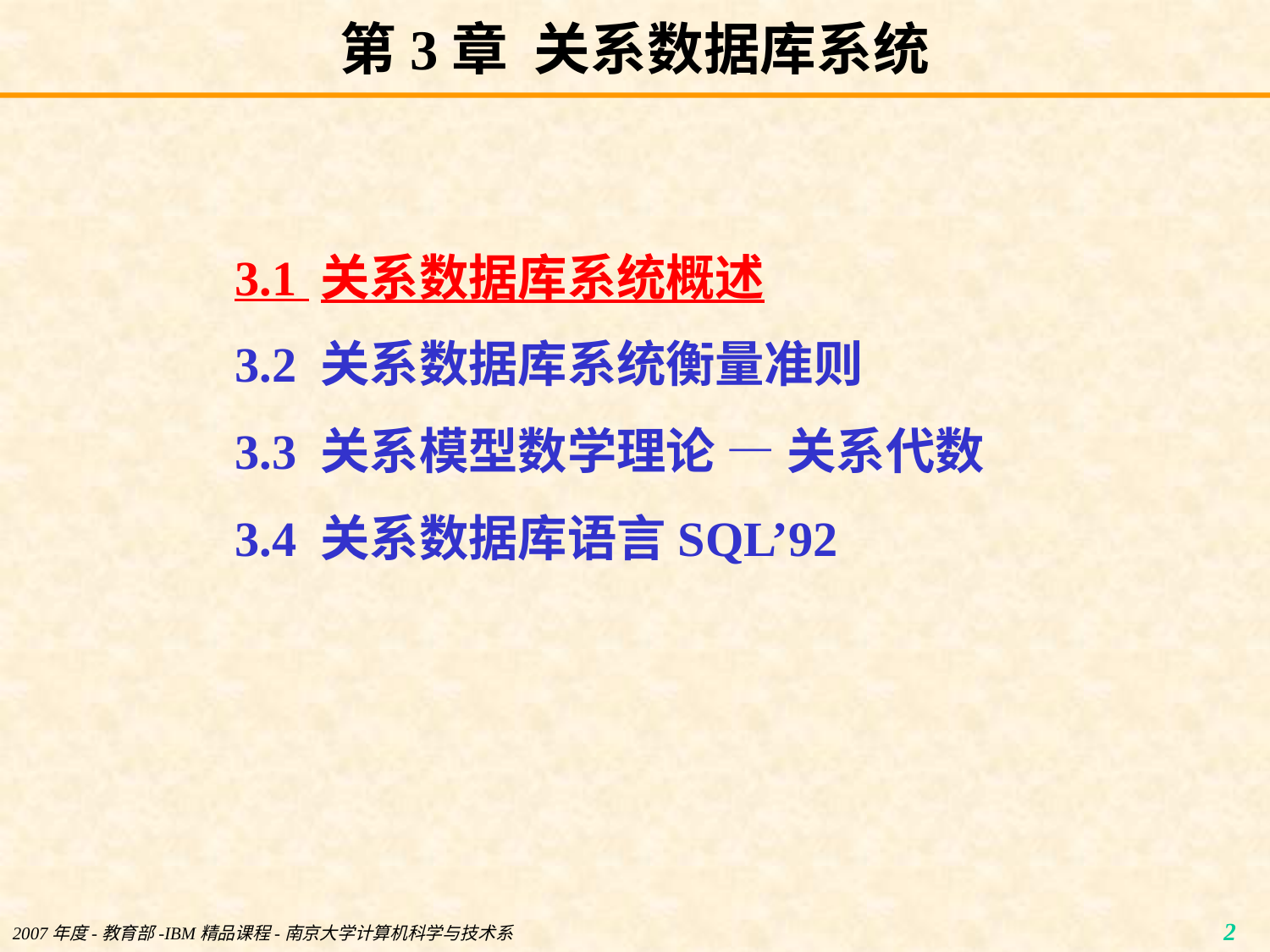

# 第3章  关系数据库系统
3.1 关系数据库系统概述
3.2 关系数据库系统衡量准则
3.3 关系模型数学理论 — 关系代数
3.4 关系数据库语言SQL’92
2
2007年度-教育部-IBM精品课程-南京大学计算机科学与技术系